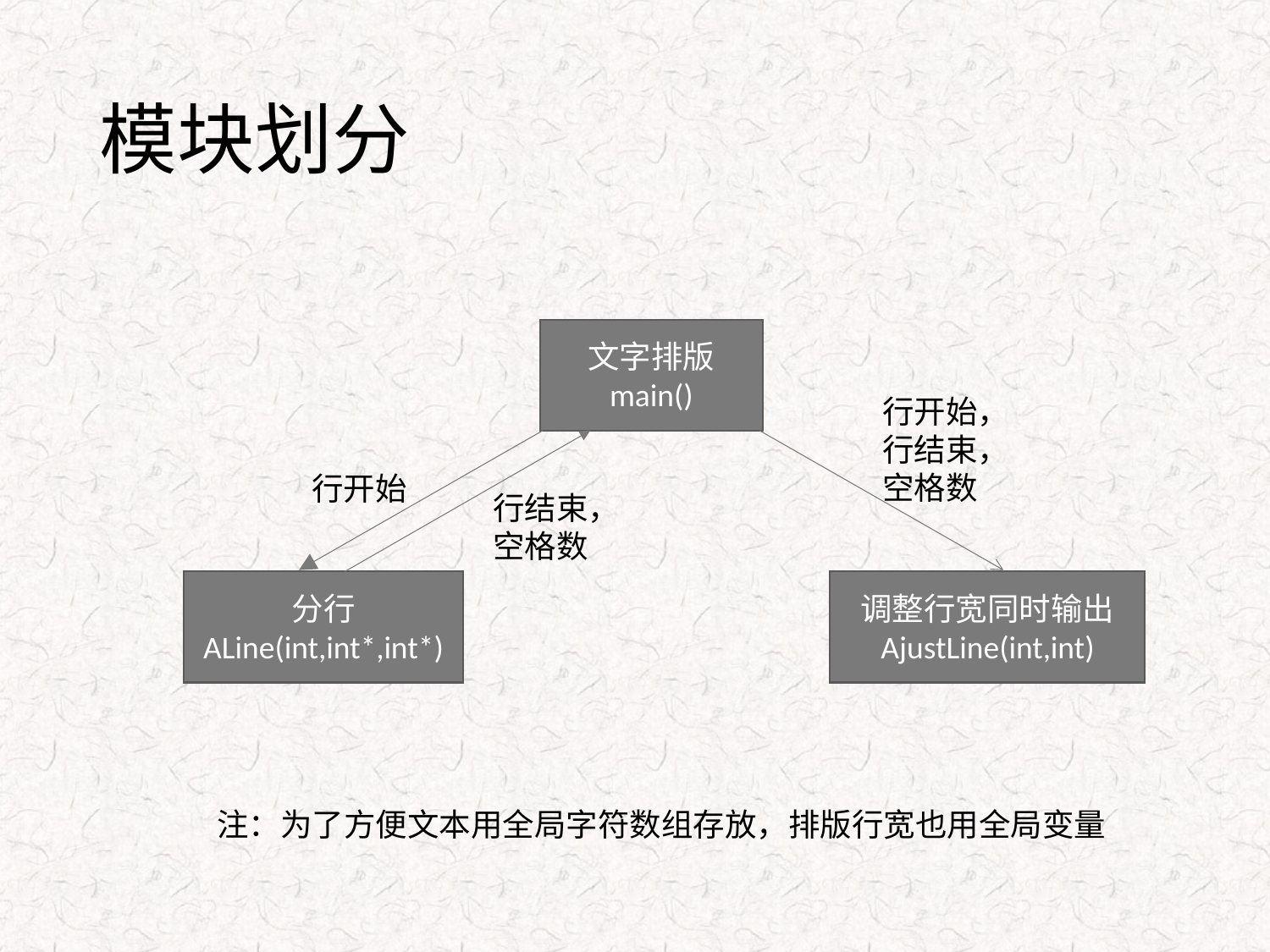

# 模块划分
文字排版
main()
行开始，
行结束，
空格数
行开始
行结束，
空格数
分行
ALine(int,int*,int*)
调整行宽同时输出
AjustLine(int,int)
注：为了方便文本用全局字符数组存放，排版行宽也用全局变量